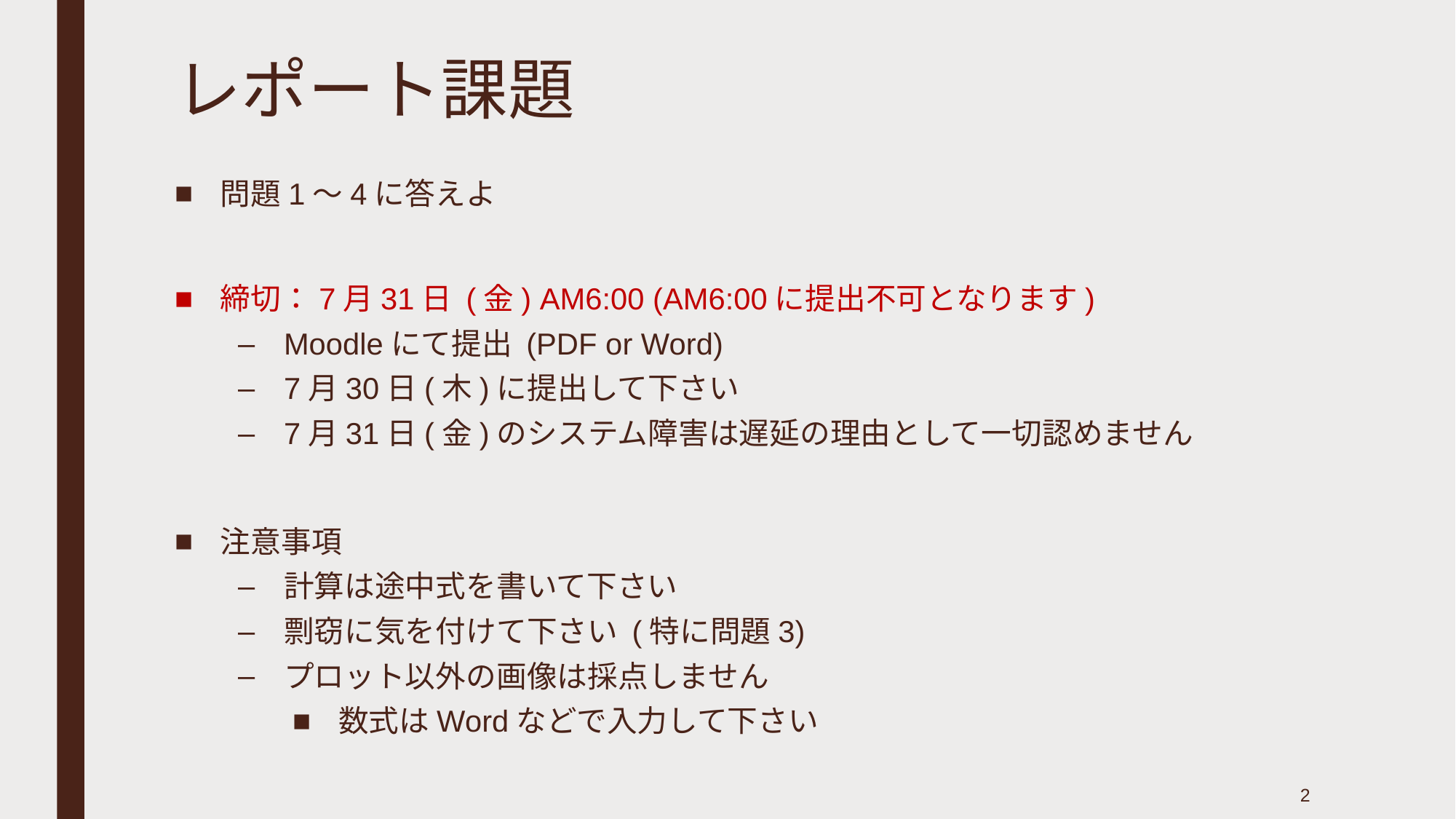

# レポート課題
問題1～4に答えよ

締切：7月31日 (金) AM6:00 (AM6:00に提出不可となります)
Moodleにて提出 (PDF or Word)
7月30日(木)に提出して下さい
7月31日(金)のシステム障害は遅延の理由として一切認めません

注意事項
計算は途中式を書いて下さい
剽窃に気を付けて下さい (特に問題3)
プロット以外の画像は採点しません
数式はWordなどで入力して下さい
2